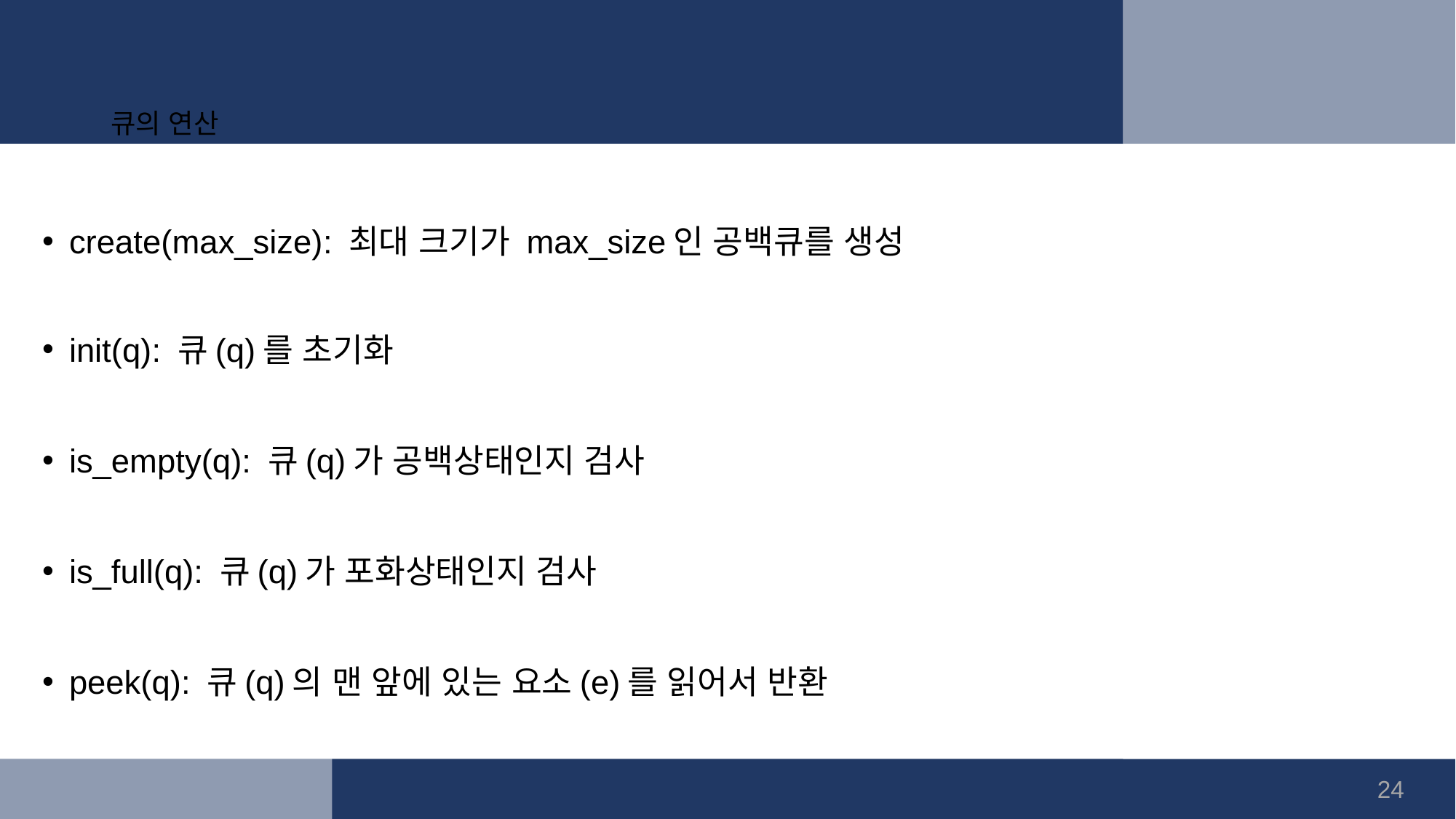

# 큐의 연산
create(max_size): 최대 크기가 max_size인 공백큐를 생성

init(q): 큐(q)를 초기화

is_empty(q): 큐(q)가 공백상태인지 검사

is_full(q): 큐(q)가 포화상태인지 검사

peek(q): 큐(q)의 맨 앞에 있는 요소(e)를 읽어서 반환
24